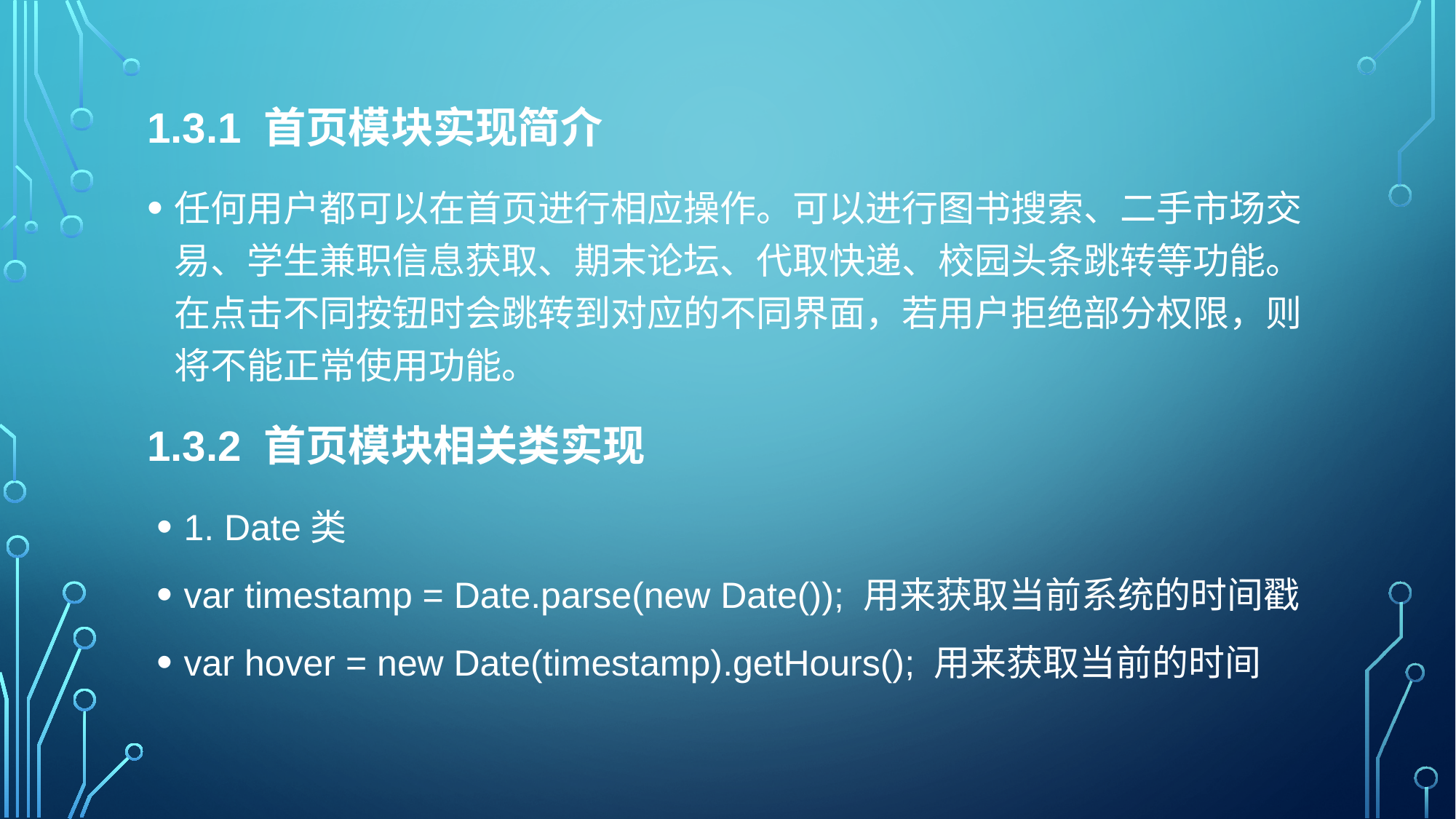

# 1.3.1 首页模块实现简介
任何用户都可以在首页进行相应操作。可以进行图书搜索、二手市场交易、学生兼职信息获取、期末论坛、代取快递、校园头条跳转等功能。在点击不同按钮时会跳转到对应的不同界面，若用户拒绝部分权限，则将不能正常使用功能。

1.3.2 首页模块相关类实现
1. Date类
var timestamp = Date.parse(new Date()); 用来获取当前系统的时间戳
var hover = new Date(timestamp).getHours(); 用来获取当前的时间